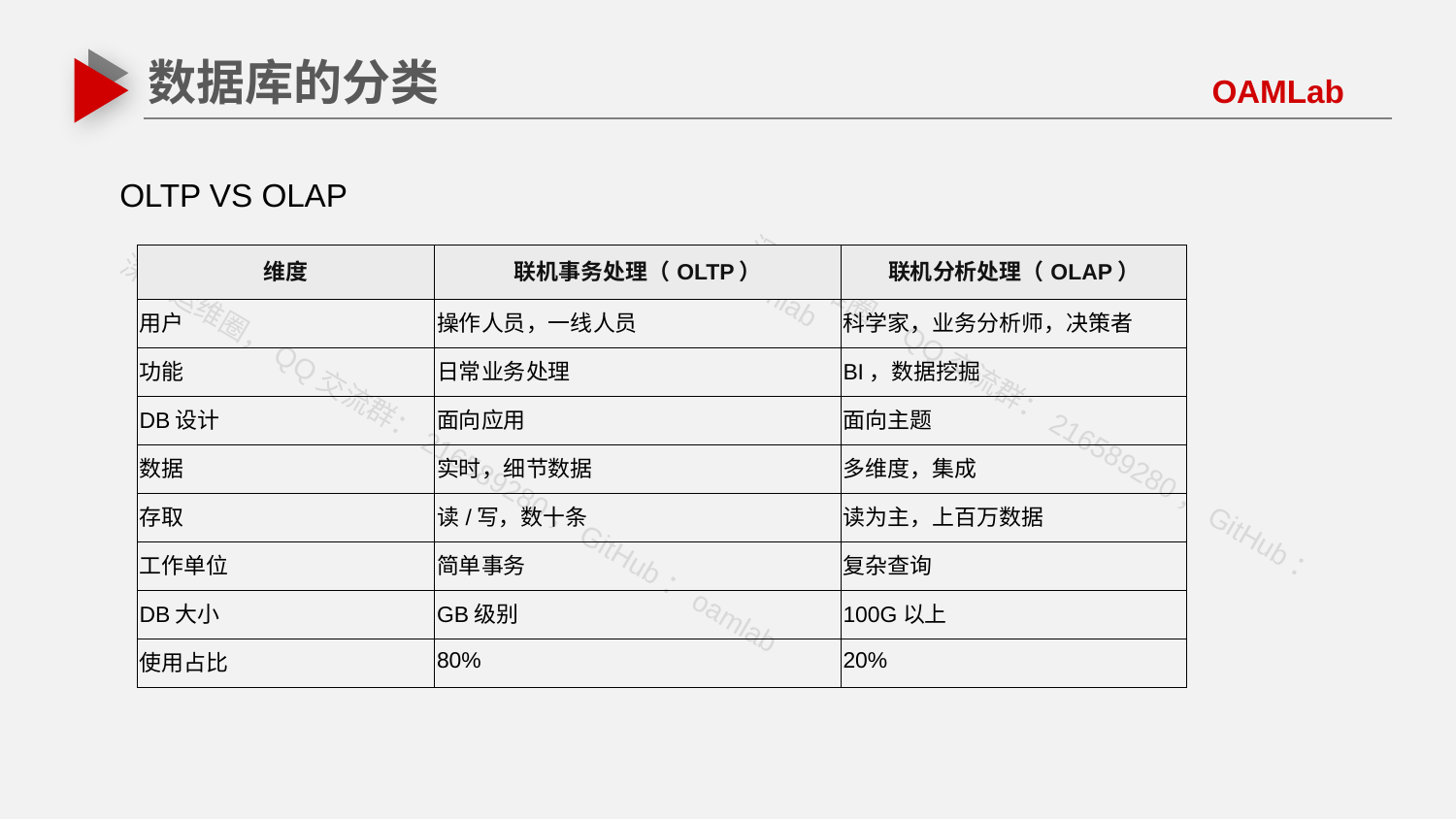

数据库的分类
OLTP VS OLAP
| 维度 | 联机事务处理（OLTP） | 联机分析处理（OLAP） |
| --- | --- | --- |
| 用户 | 操作人员，一线人员 | 科学家，业务分析师，决策者 |
| 功能 | 日常业务处理 | BI，数据挖掘 |
| DB设计 | 面向应用 | 面向主题 |
| 数据 | 实时，细节数据 | 多维度，集成 |
| 存取 | 读/写，数十条 | 读为主，上百万数据 |
| 工作单位 | 简单事务 | 复杂查询 |
| DB大小 | GB级别 | 100G以上 |
| 使用占比 | 80% | 20% |